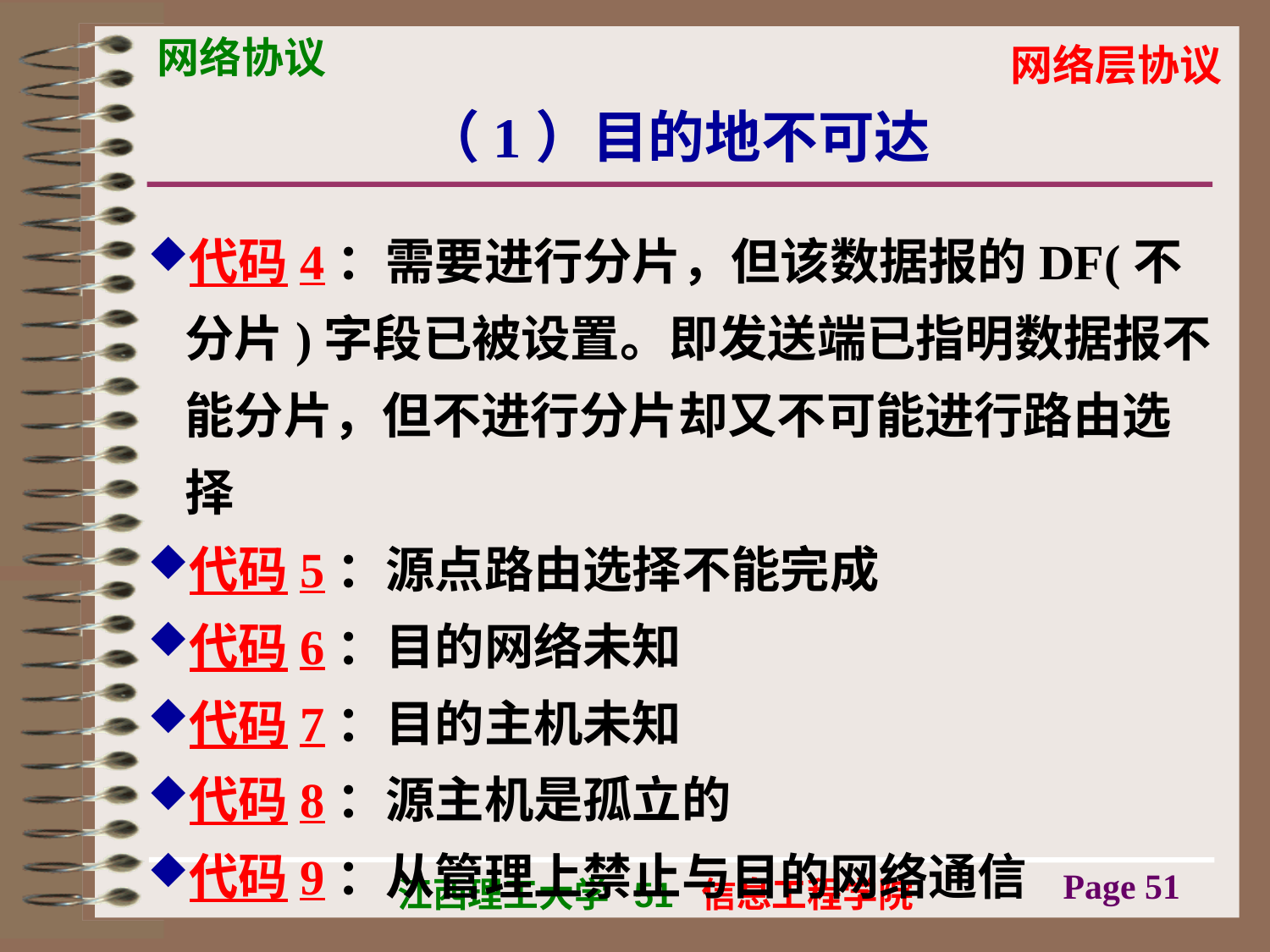

# （1）目的地不可达
代码4：需要进行分片，但该数据报的DF(不分片)字段已被设置。即发送端已指明数据报不能分片，但不进行分片却又不可能进行路由选择
代码5：源点路由选择不能完成
代码6：目的网络未知
代码7：目的主机未知
代码8：源主机是孤立的
代码9：从管理上禁止与目的网络通信
Page 51